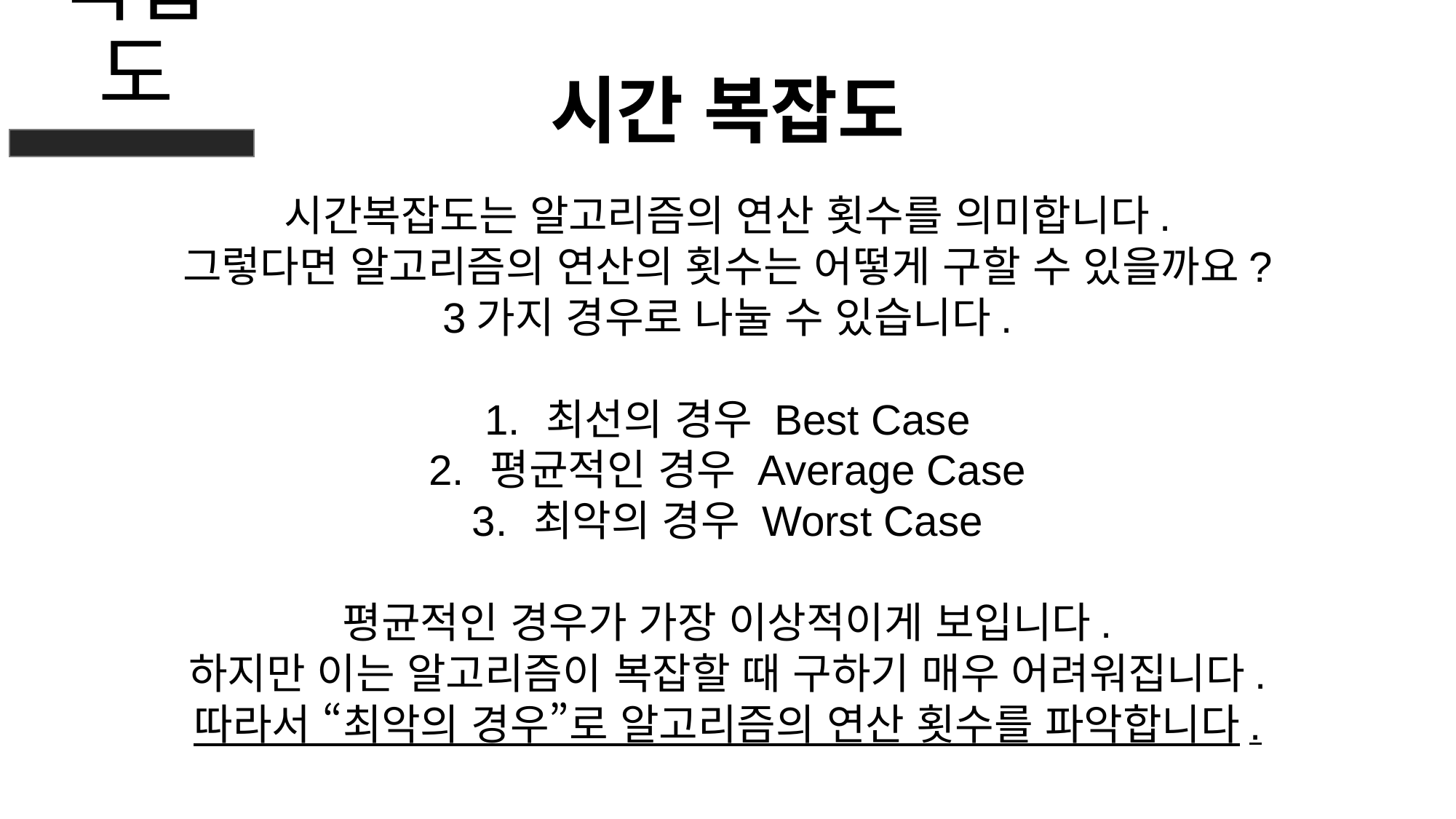

복잡도
시간 복잡도

시간복잡도는 알고리즘의 연산 횟수를 의미합니다.
그렇다면 알고리즘의 연산의 횟수는 어떻게 구할 수 있을까요?
3가지 경우로 나눌 수 있습니다.

최선의 경우 Best Case
평균적인 경우 Average Case
최악의 경우 Worst Case

평균적인 경우가 가장 이상적이게 보입니다.
하지만 이는 알고리즘이 복잡할 때 구하기 매우 어려워집니다.
따라서 “최악의 경우”로 알고리즘의 연산 횟수를 파악합니다.